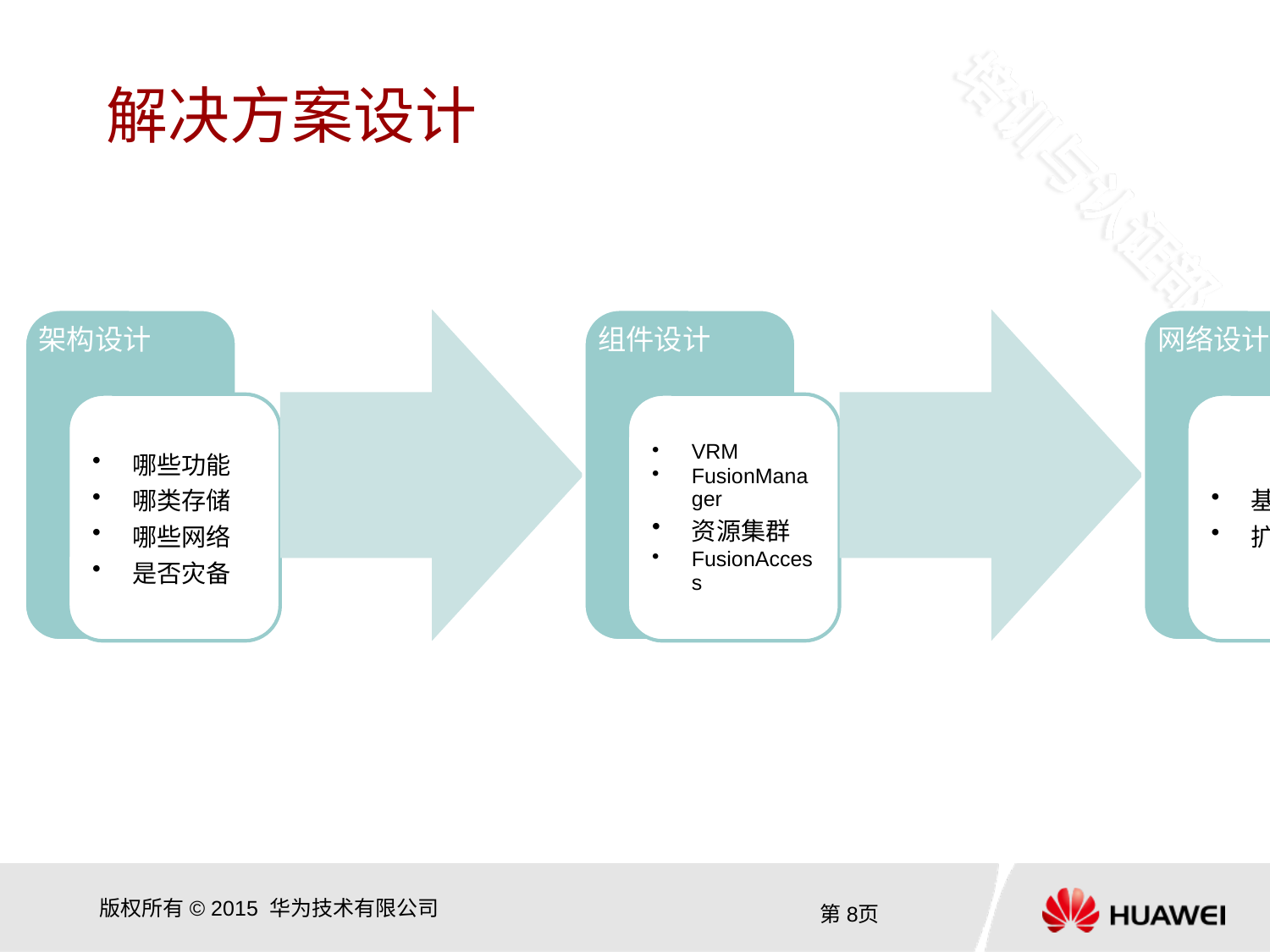

# 解决方案设计
架构设计
哪些功能
组件设计
VRM
网络设计
哪类存储
哪些网络
FusionManager
资源集群
是否灾备
FusionAccess